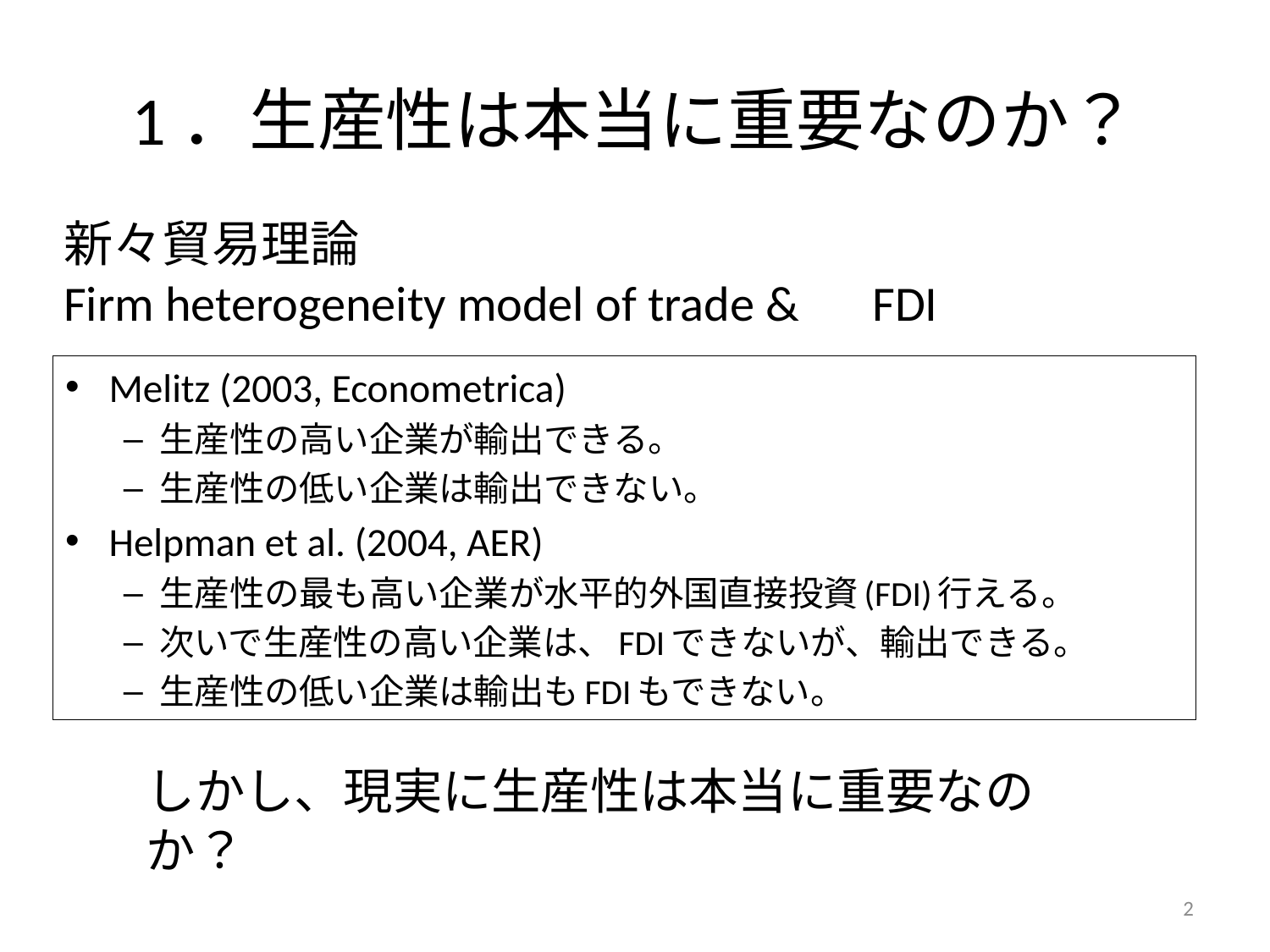

# 1．生産性は本当に重要なのか？
新々貿易理論
Firm heterogeneity model of trade &　FDI
Melitz (2003, Econometrica)
生産性の高い企業が輸出できる。
生産性の低い企業は輸出できない。
Helpman et al. (2004, AER)
生産性の最も高い企業が水平的外国直接投資(FDI)行える。
次いで生産性の高い企業は、FDIできないが、輸出できる。
生産性の低い企業は輸出もFDIもできない。

しかし、現実に生産性は本当に重要なのか？
2